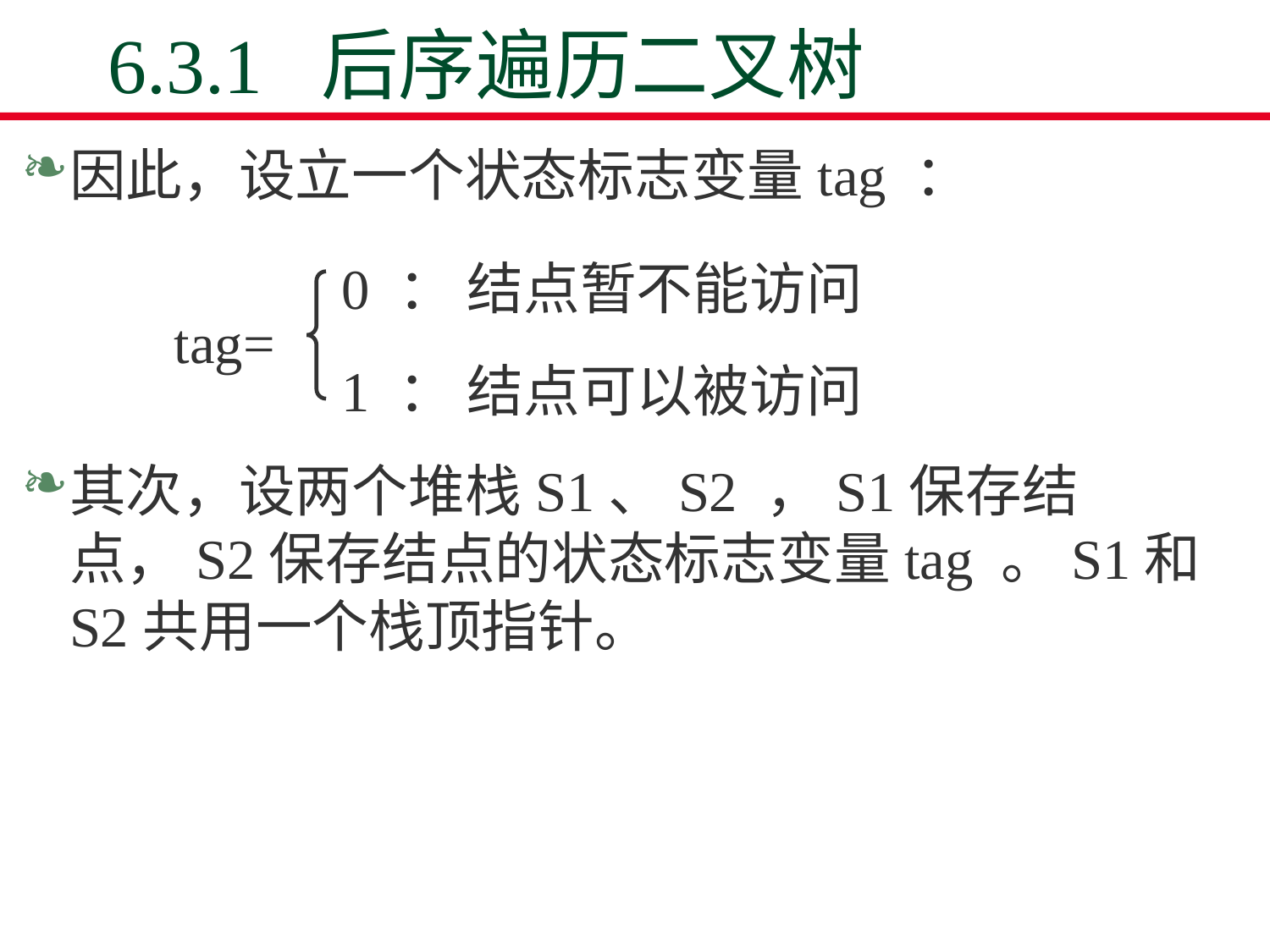

# 6.3.1  后序遍历二叉树
因此，设立一个状态标志变量tag ：

其次，设两个堆栈S1、S2 ，S1保存结点，S2保存结点的状态标志变量tag 。S1和S2共用一个栈顶指针。
0 ： 结点暂不能访问

tag=
1 ： 结点可以被访问